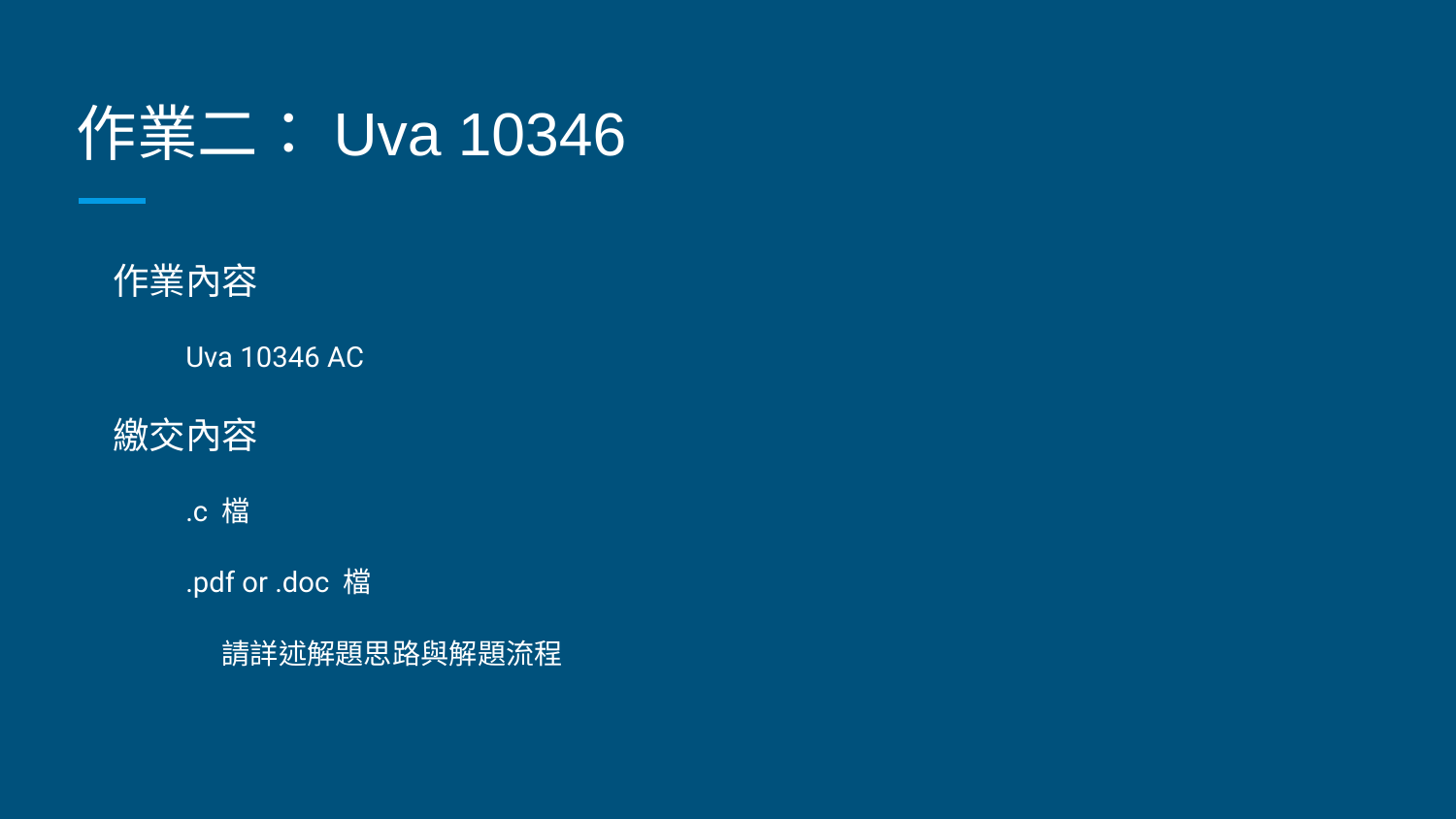

# 作業二：Uva 10346
作業內容
Uva 10346 AC
繳交內容
.c 檔
.pdf or .doc 檔
	請詳述解題思路與解題流程